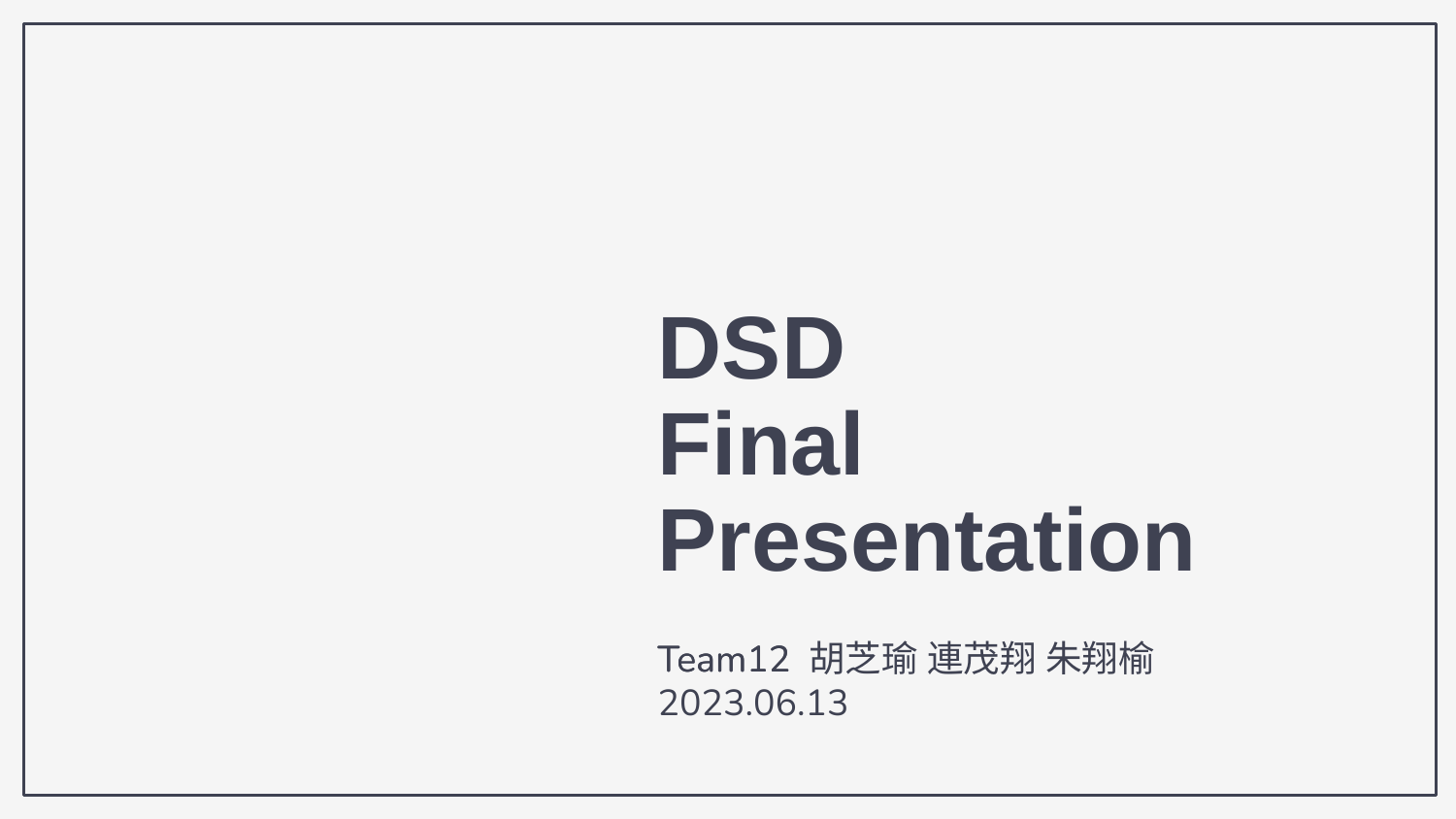

# DSD
Final Presentation

Team12
Team12 胡芝瑜 連茂翔 朱翔榆
2023.06.13